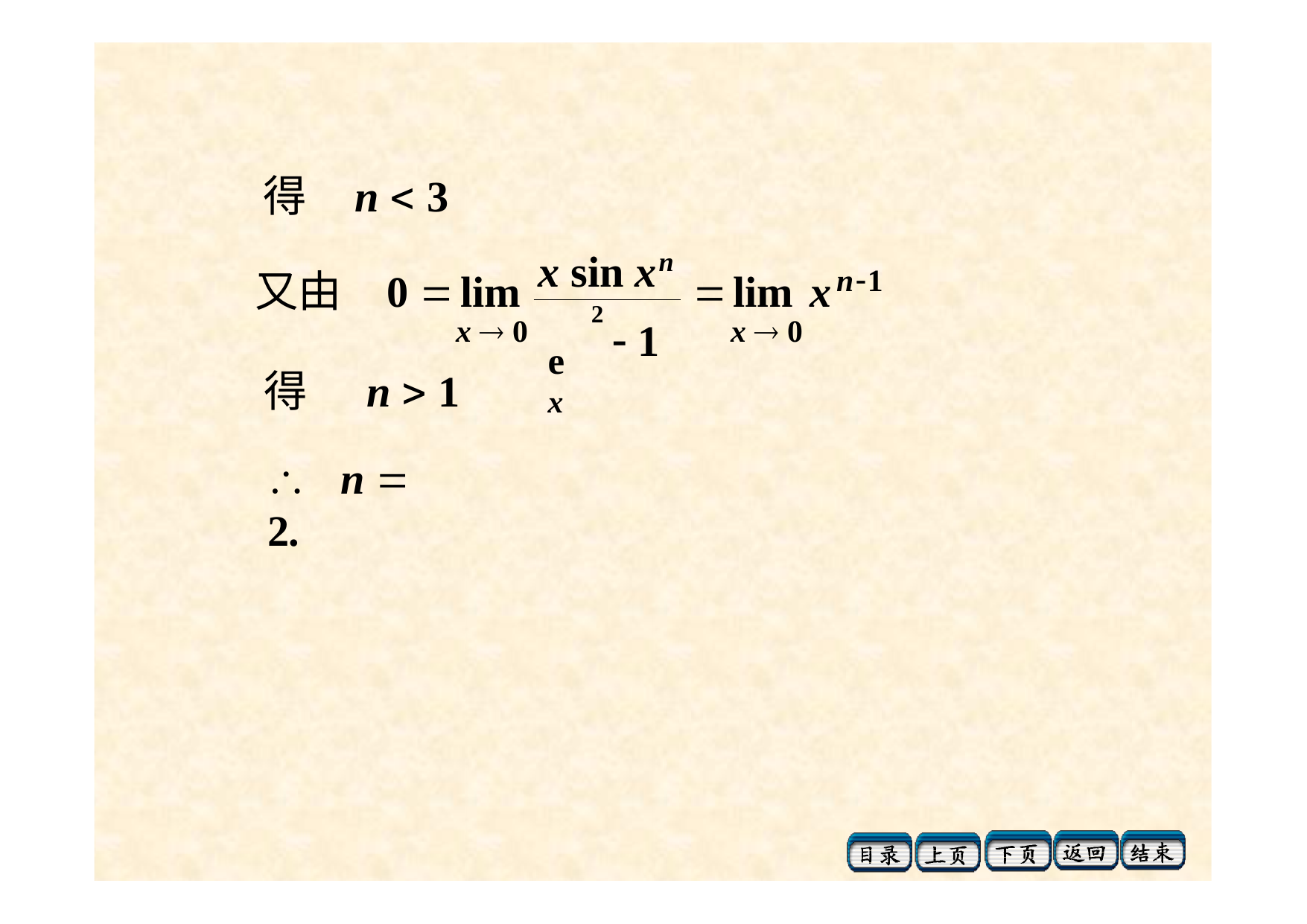

得	n < 3
# x sin xn
n−1
又由	0 =	lim
x → 0
得	n > 1
=	lim	x
x → 0
e x
2

− 1
∴	n = 2.